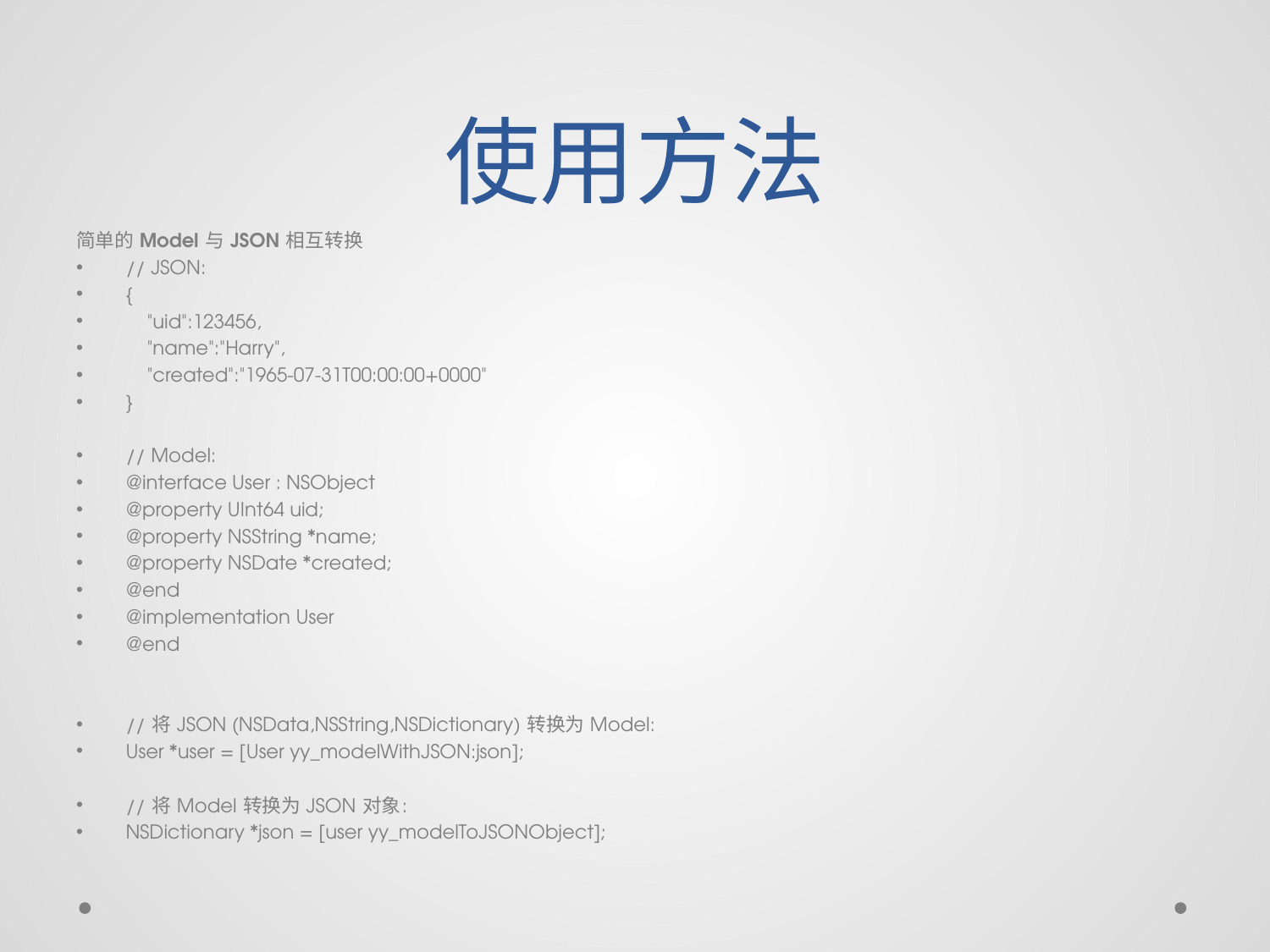

# 使用方法
简单的 Model 与 JSON 相互转换
// JSON:
{
    "uid":123456,
    "name":"Harry",
    "created":"1965-07-31T00:00:00+0000"
}

// Model:
@interface User : NSObject
@property UInt64 uid;
@property NSString *name;
@property NSDate *created;
@end
@implementation User
@end

// 将 JSON (NSData,NSString,NSDictionary) 转换为 Model:
User *user = [User yy_modelWithJSON:json];

// 将 Model 转换为 JSON 对象:
NSDictionary *json = [user yy_modelToJSONObject];